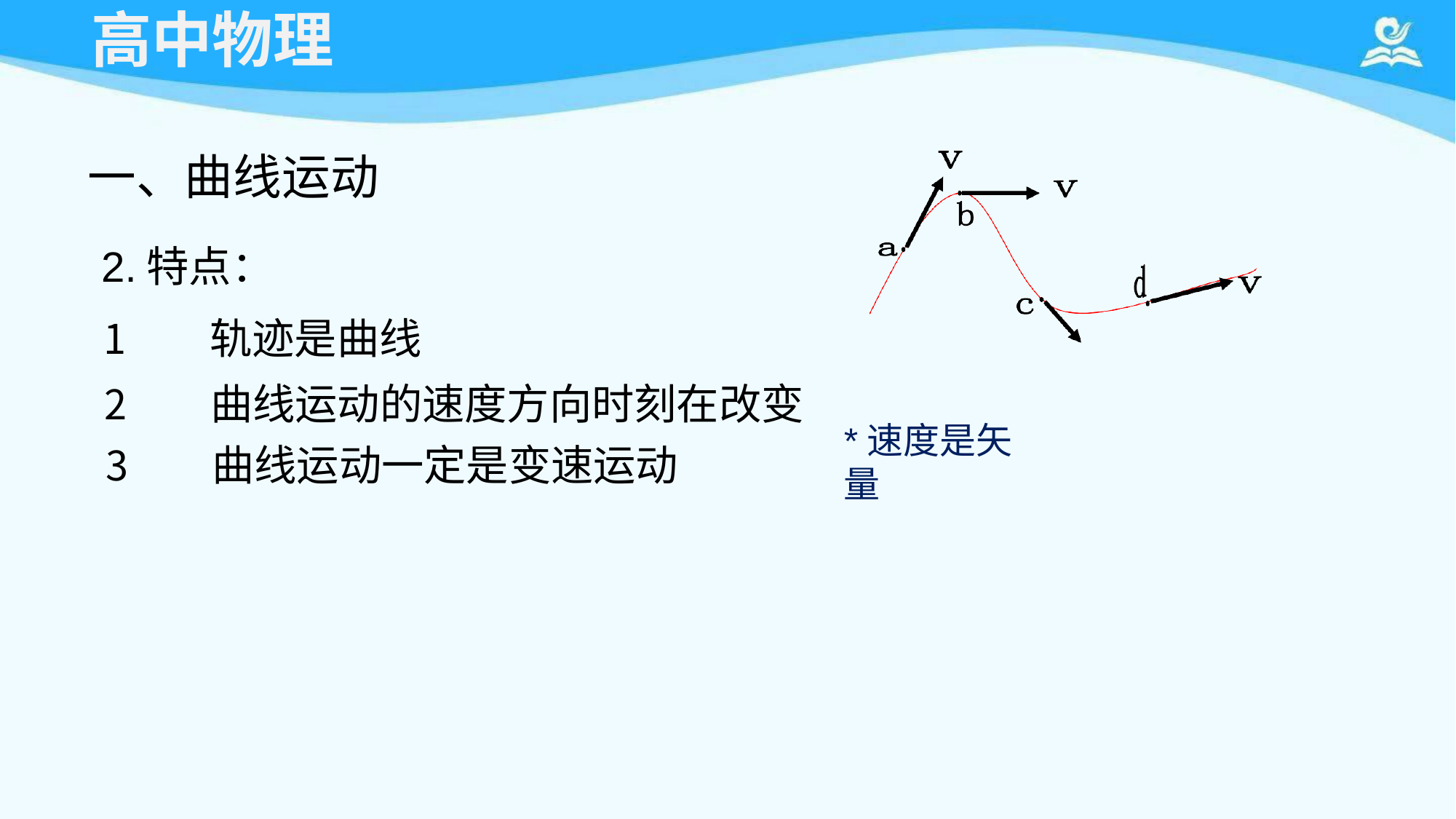

# 高中物理
一、曲线运动

2.特点：
轨迹是曲线
曲线运动的速度方向时刻在改变
曲线运动一定是变速运动
*速度是矢量